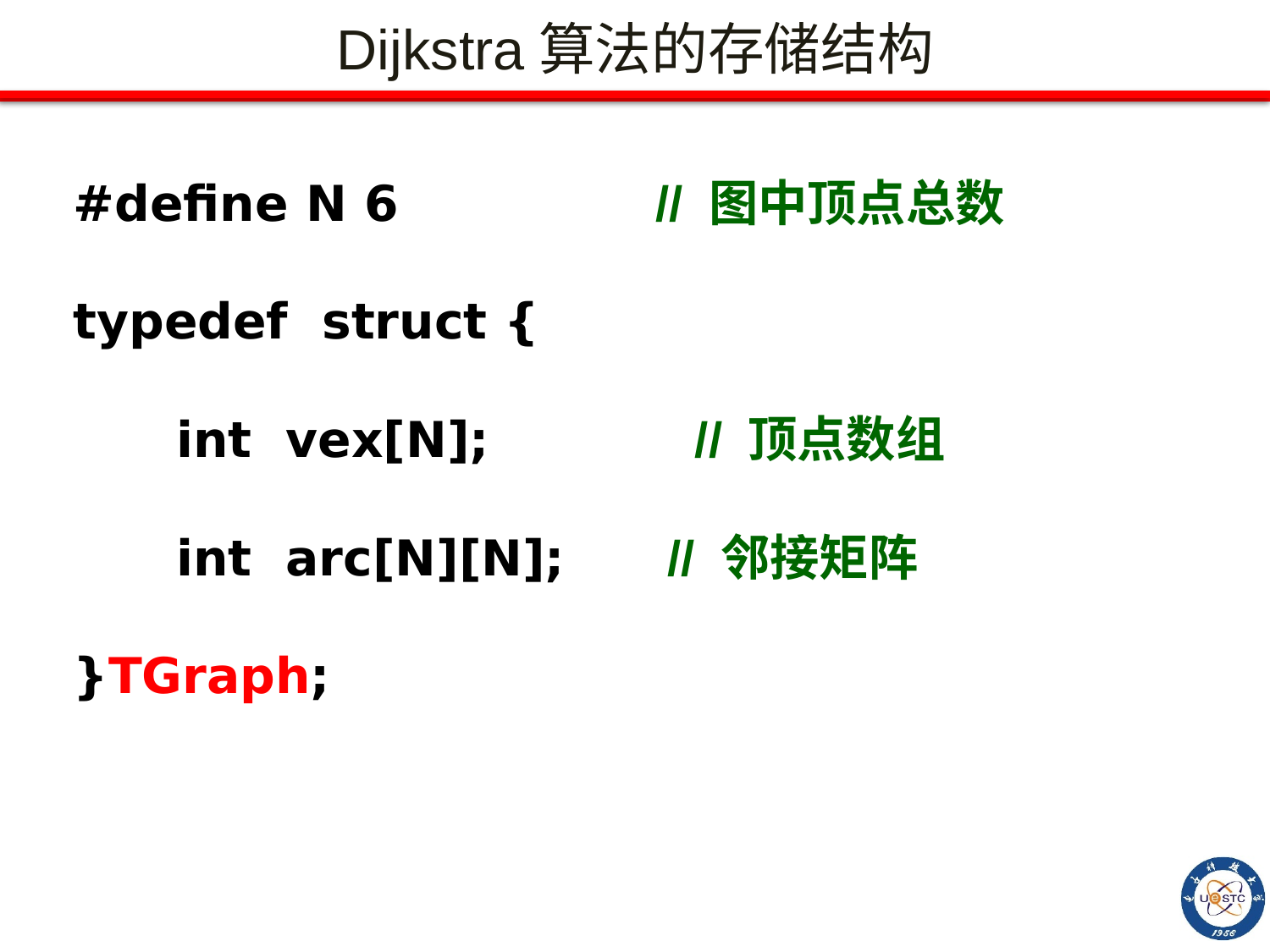

Dijkstra算法的存储结构
#define N 6               // 图中顶点总数
typedef  struct {
      int  vex[N];            // 顶点数组
      int  arc[N][N];      // 邻接矩阵
}TGraph;